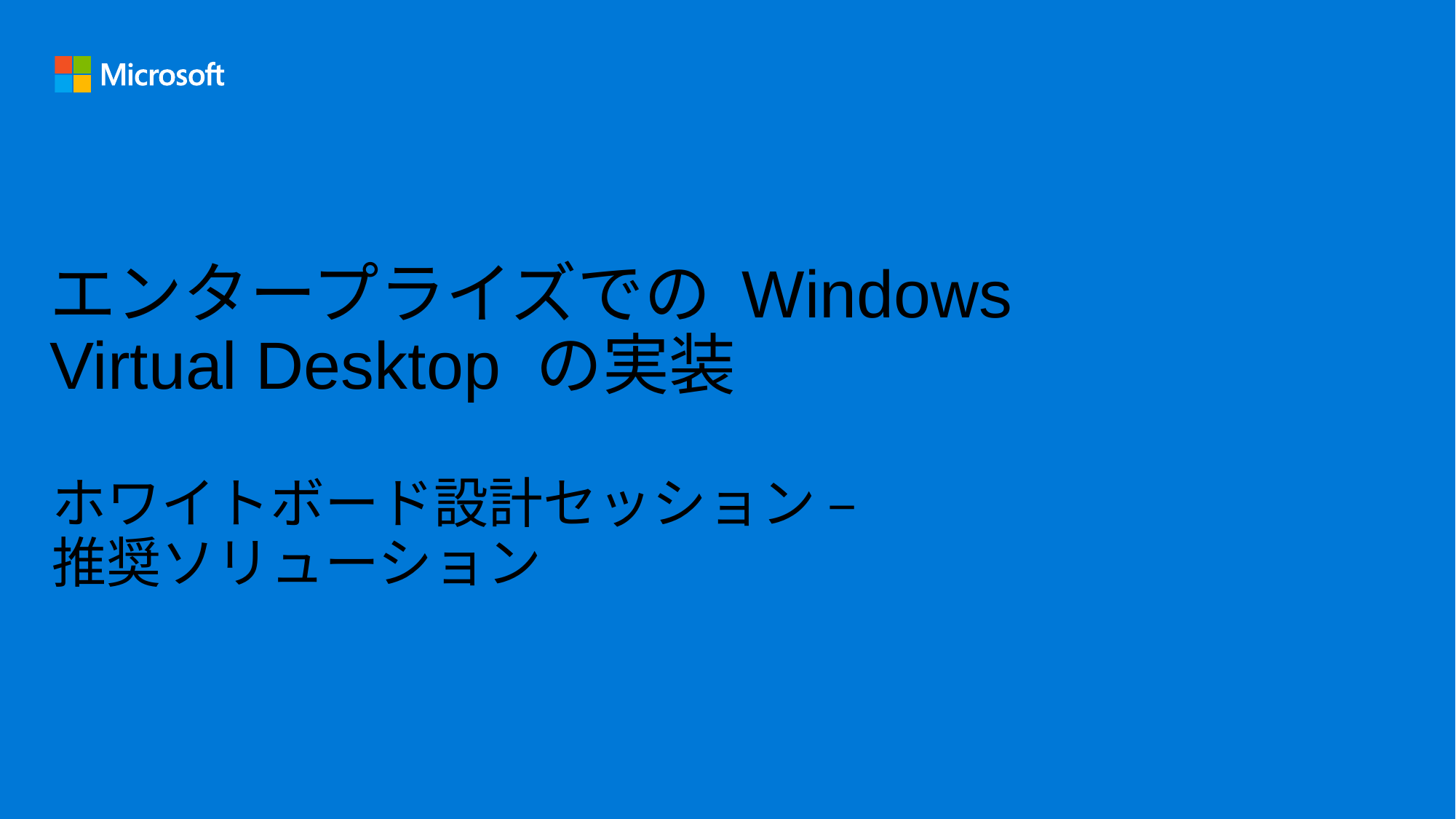

# エンタープライズでの Windows Virtual Desktop の実装
ホワイトボード設計セッション – 推奨ソリューション